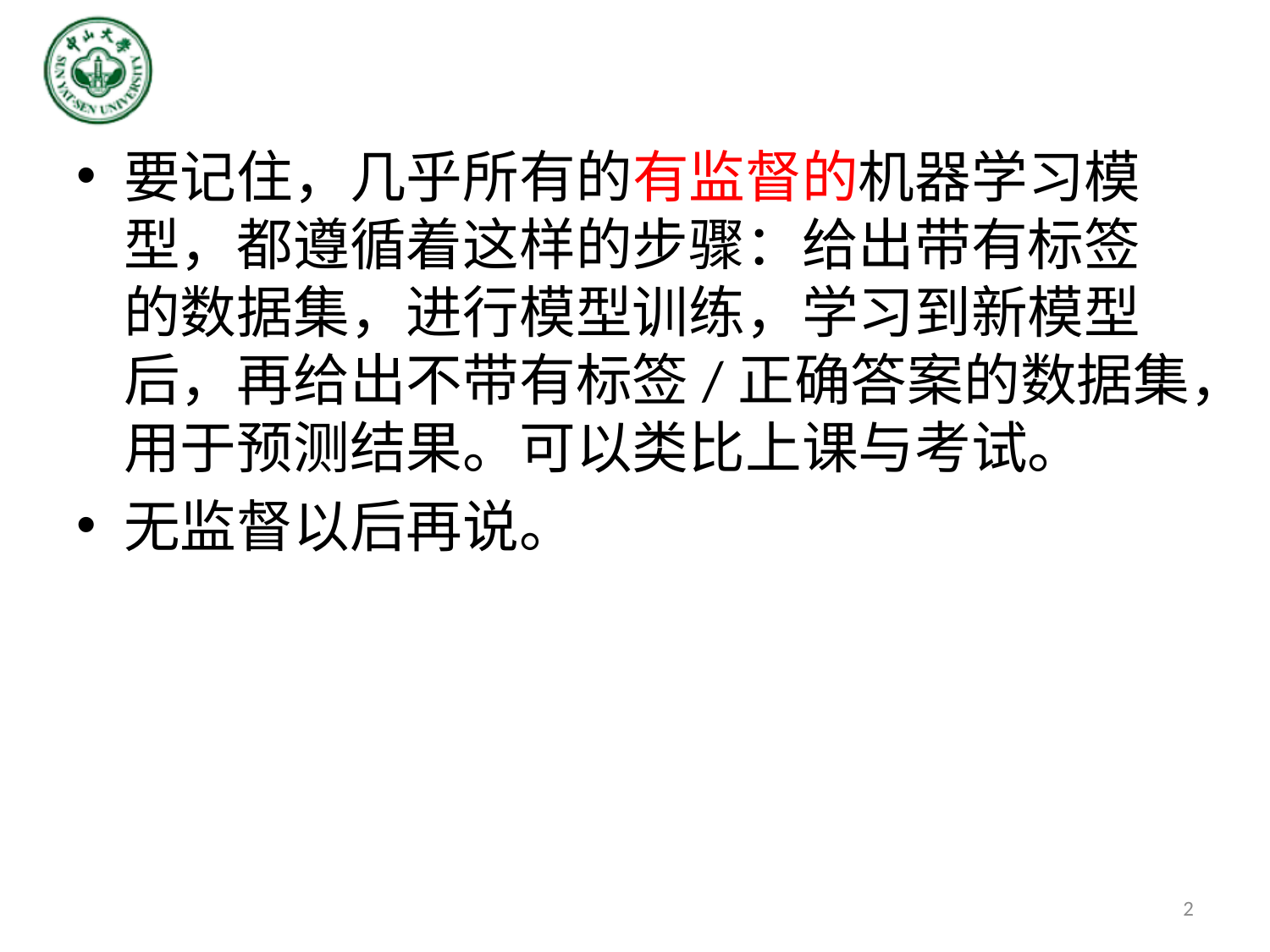

要记住，几乎所有的有监督的机器学习模型，都遵循着这样的步骤：给出带有标签的数据集，进行模型训练，学习到新模型后，再给出不带有标签/正确答案的数据集，用于预测结果。可以类比上课与考试。
无监督以后再说。
2